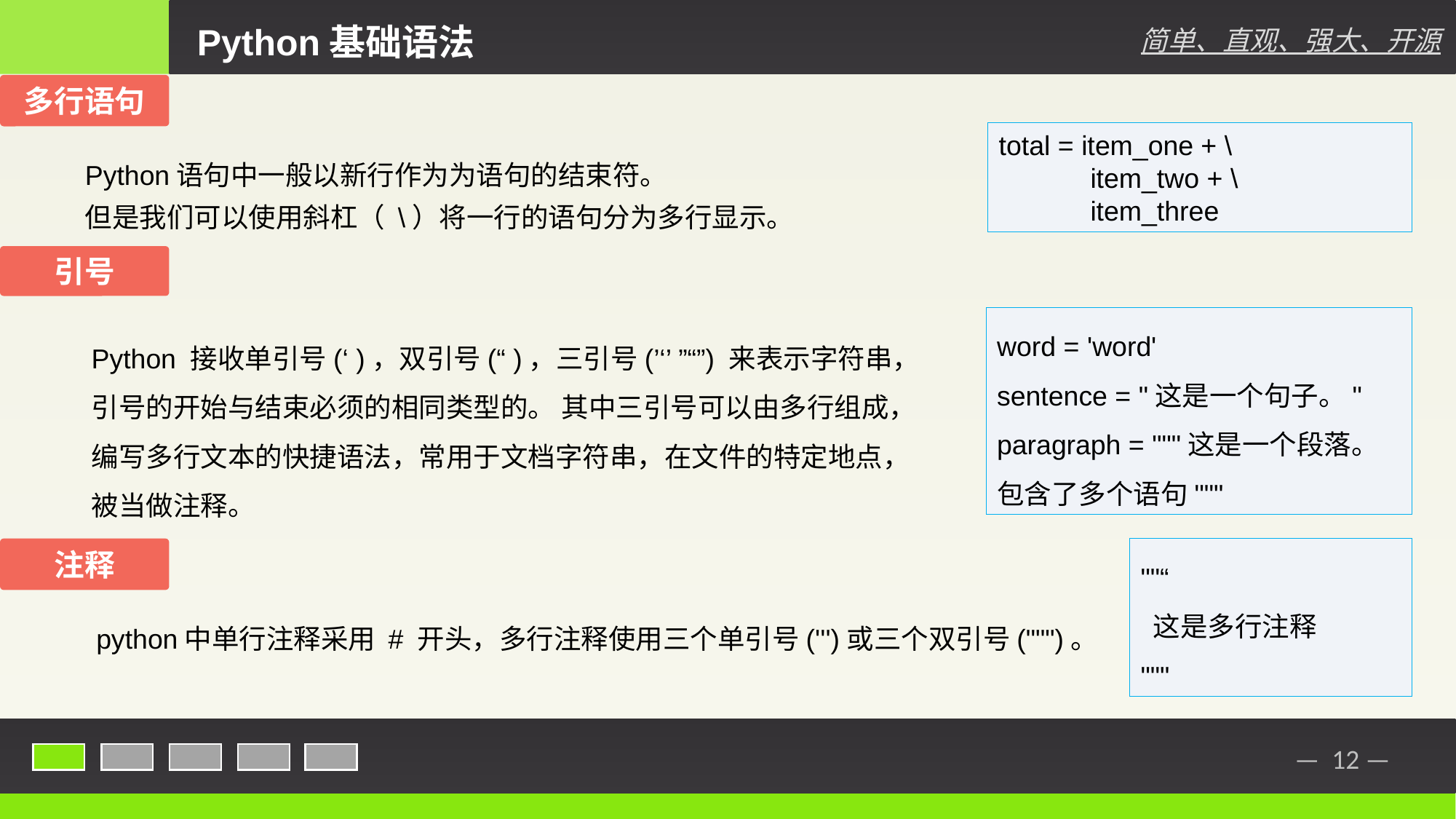

Python基础语法
简单、直观、强大、开源
多行语句
total = item_one + \
            item_two + \
            item_three
Python语句中一般以新行作为为语句的结束符。
但是我们可以使用斜杠（ \）将一行的语句分为多行显示。
引号
word = 'word'
sentence = "这是一个句子。"
paragraph = """这是一个段落。 包含了多个语句"""
Python 接收单引号(‘ )，双引号(“ )，三引号(’‘’ ”“”) 来表示字符串，引号的开始与结束必须的相同类型的。 其中三引号可以由多行组成，编写多行文本的快捷语法，常用于文档字符串，在文件的特定地点，被当做注释。
注释
""“
 这是多行注释
"""
python中单行注释采用 # 开头，多行注释使用三个单引号(''')或三个双引号(""")。